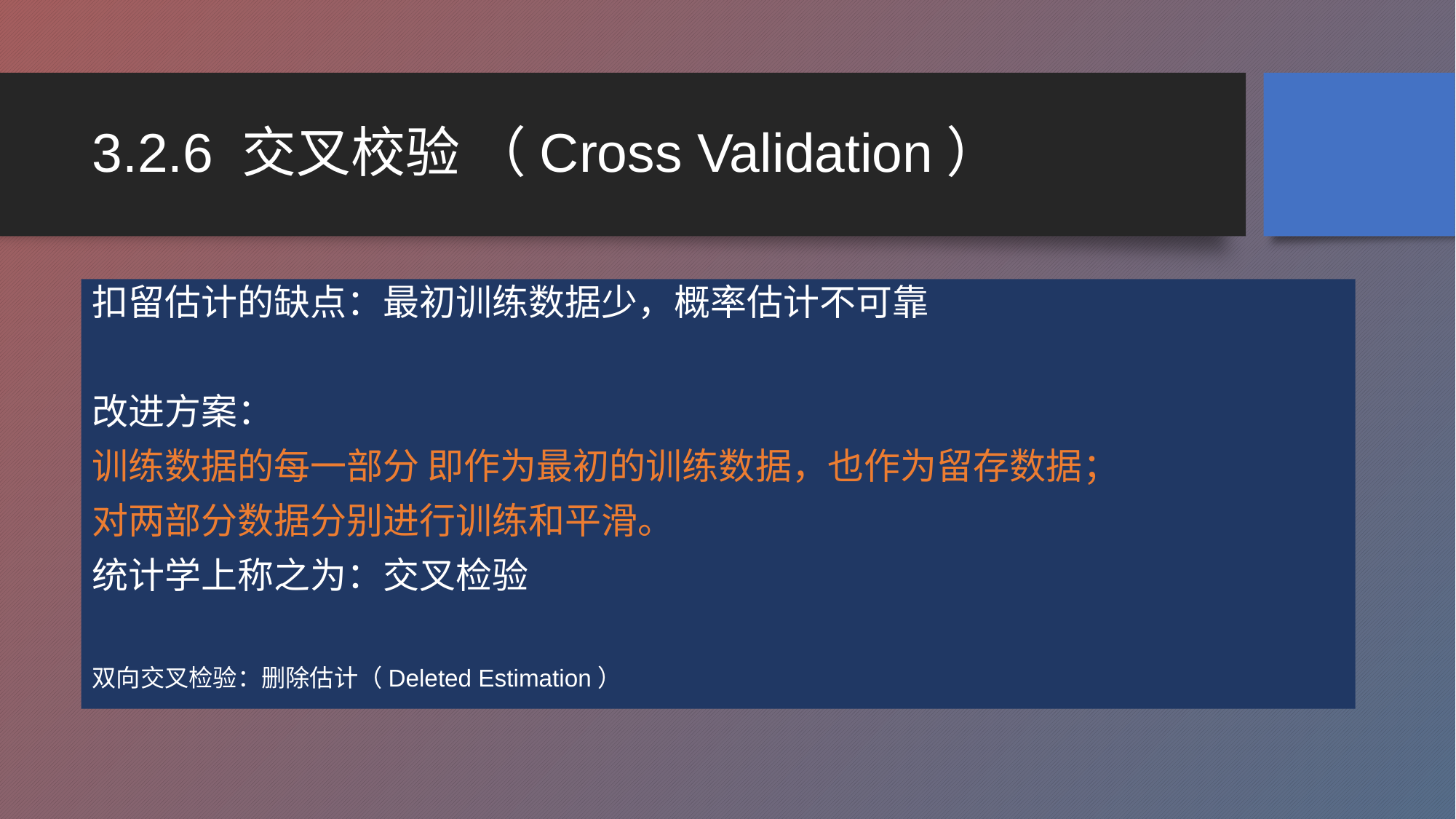

# 3.2.6 交叉校验 （Cross Validation）
扣留估计的缺点：最初训练数据少，概率估计不可靠

改进方案：
训练数据的每一部分 即作为最初的训练数据，也作为留存数据；
对两部分数据分别进行训练和平滑。
统计学上称之为：交叉检验

双向交叉检验：删除估计（Deleted Estimation）